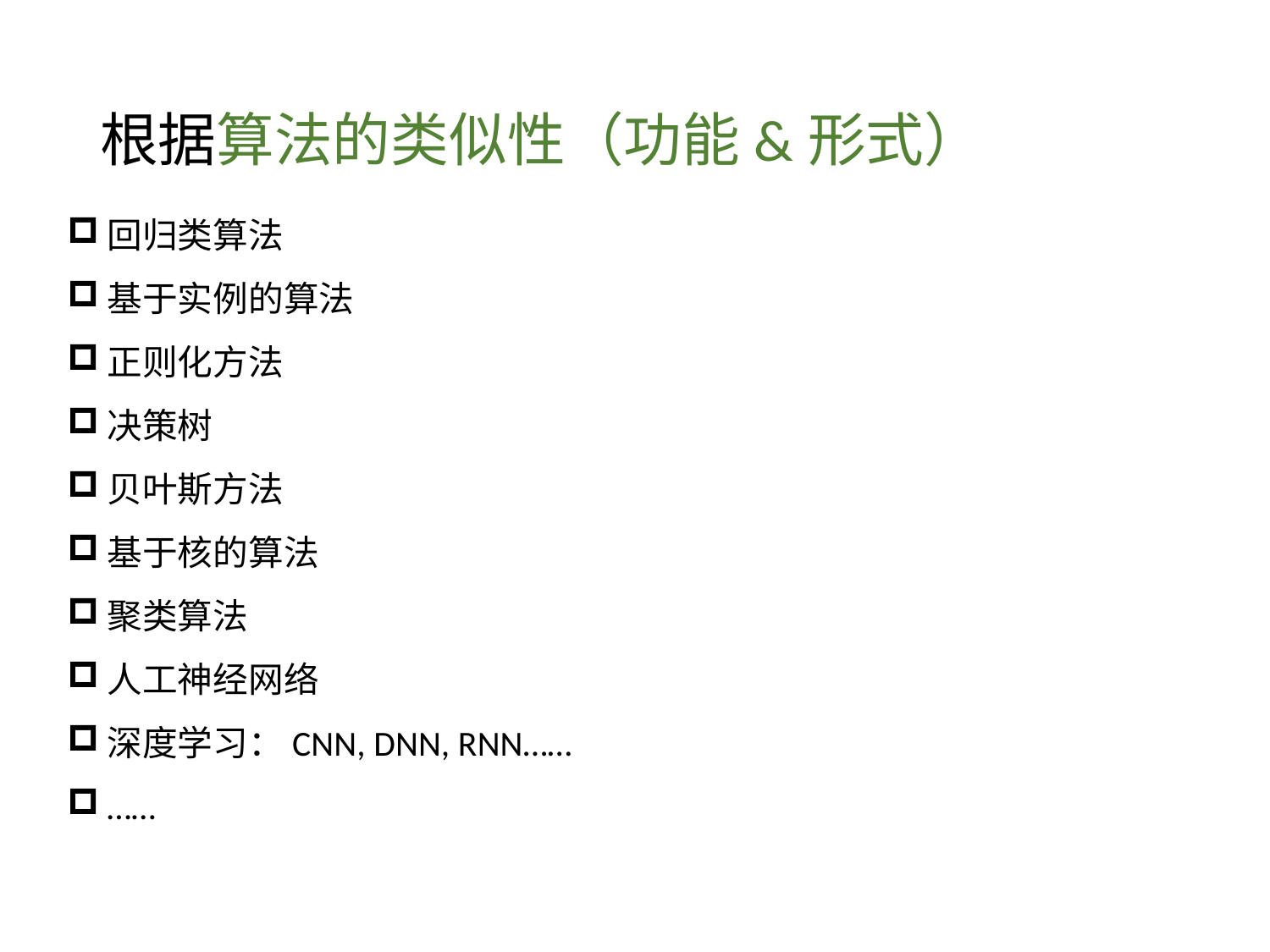

# 根据算法的类似性（功能&形式）
回归类算法
基于实例的算法
正则化方法
决策树
贝叶斯方法
基于核的算法
聚类算法
人工神经网络
深度学习：CNN, DNN, RNN……
……